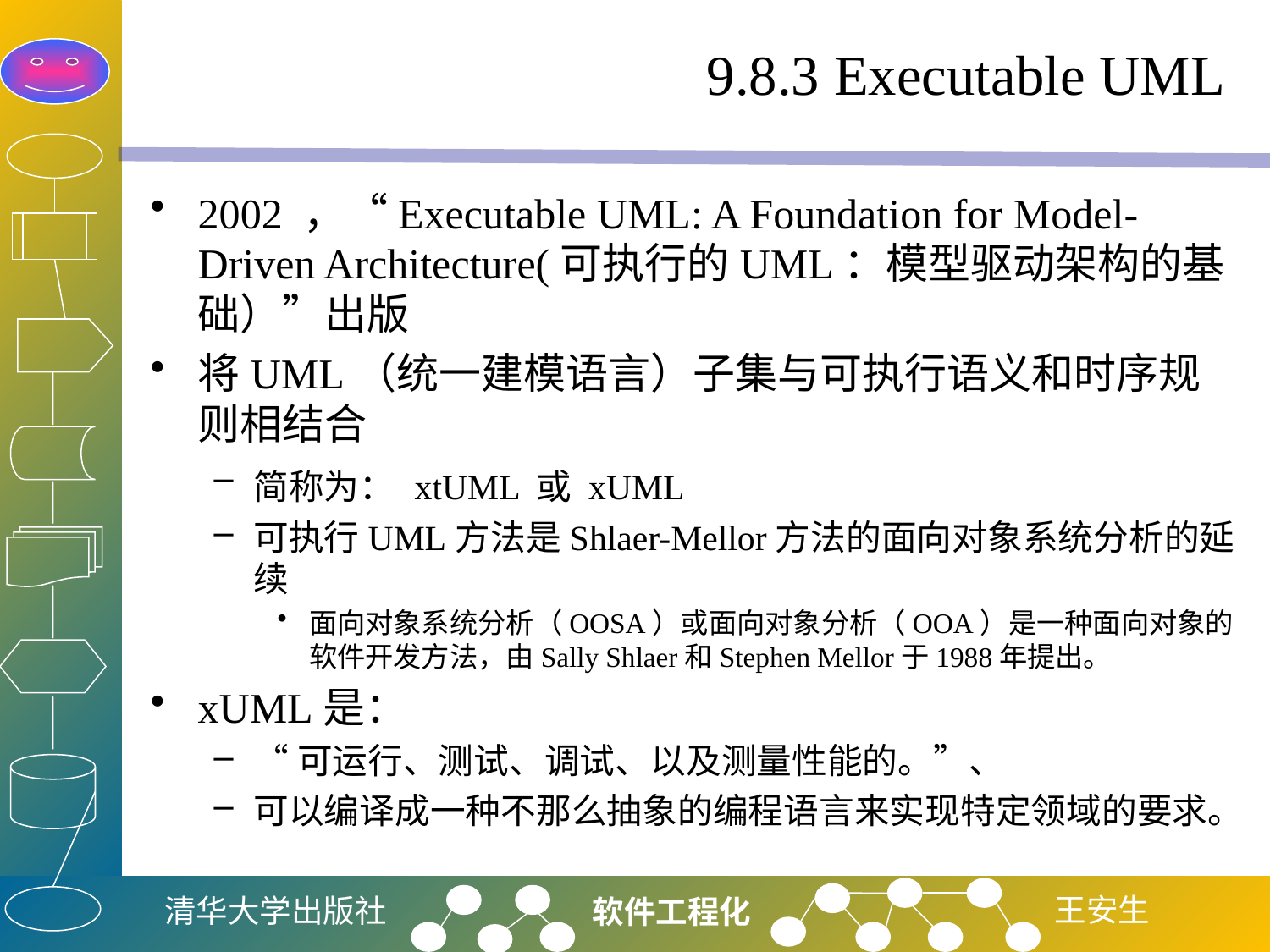

# 9.8.3 Executable UML
2002 ，“Executable UML: A Foundation for Model-Driven Architecture(可执行的UML：模型驱动架构的基础）”出版
将UML（统一建模语言）子集与可执行语义和时序规则相结合
简称为： xtUML 或 xUML
可执行UML方法是Shlaer-Mellor方法的面向对象系统分析的延续
面向对象系统分析（OOSA）或面向对象分析（OOA）是一种面向对象的软件开发方法，由Sally Shlaer和Stephen Mellor于1988年提出。
xUML是：
“可运行、测试、调试、以及测量性能的。”、
可以编译成一种不那么抽象的编程语言来实现特定领域的要求。